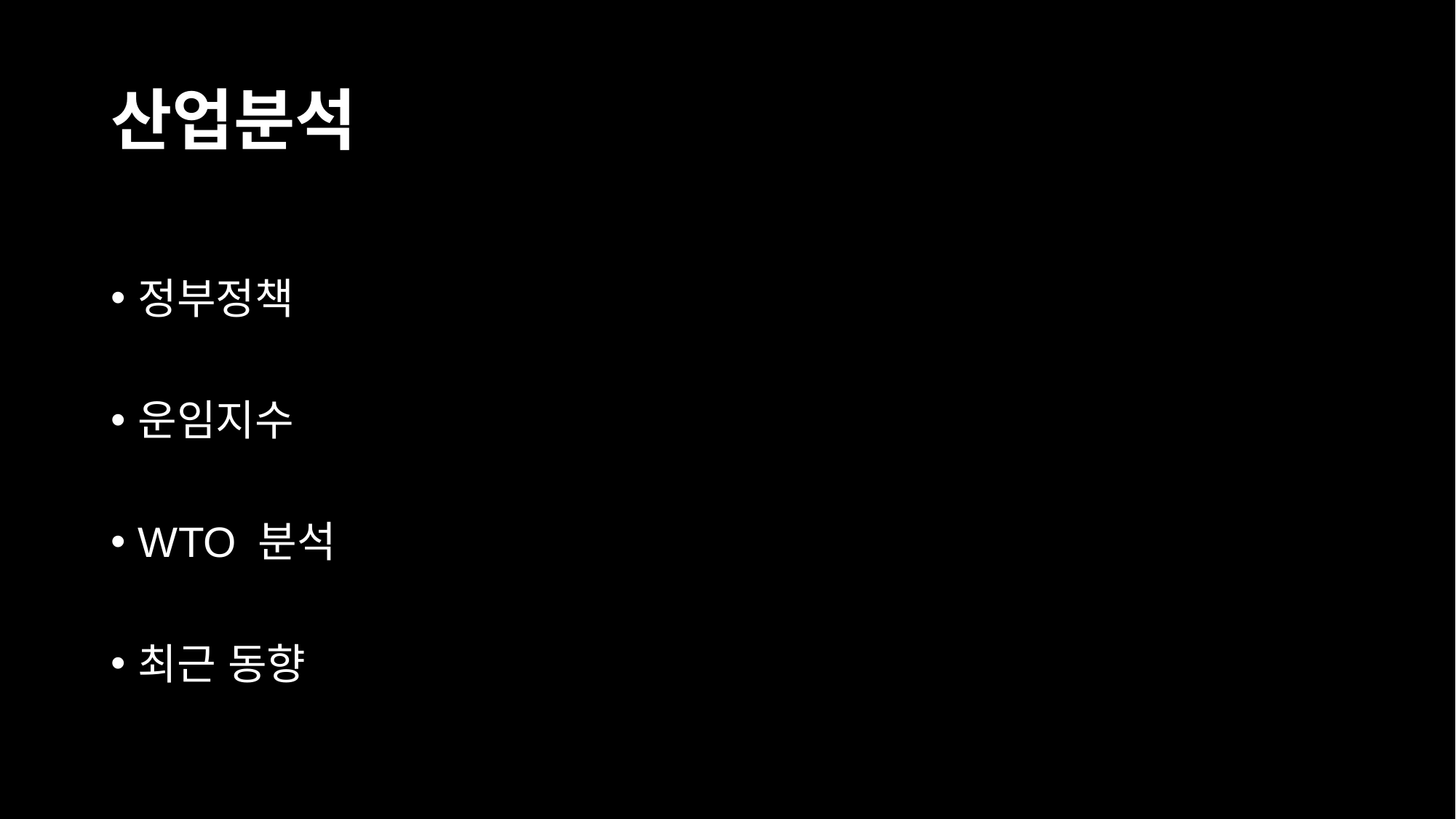

# 산업분석
정부정책

운임지수

WTO 분석

최근 동향